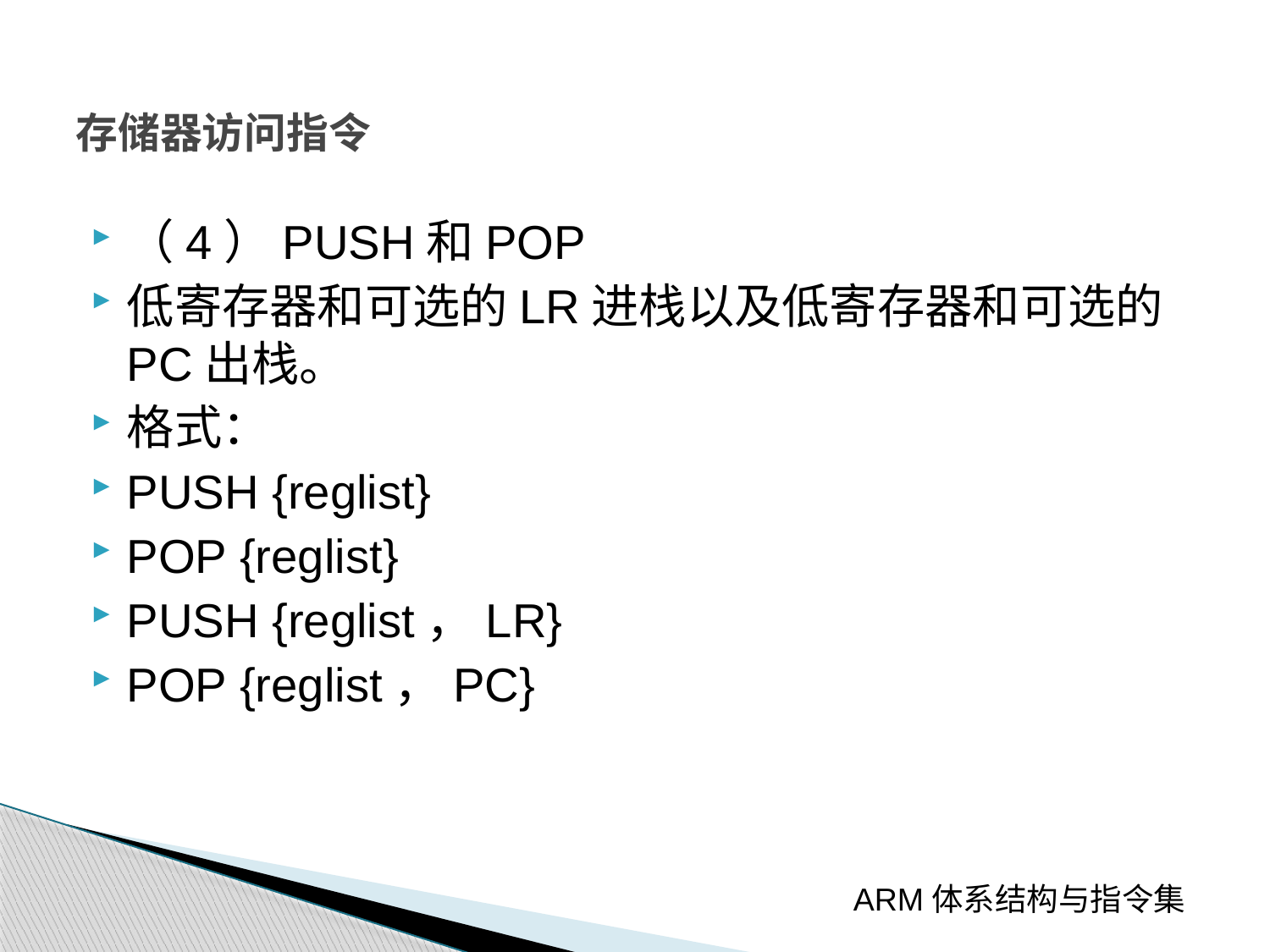

# 存储器访问指令
（4）PUSH和POP
低寄存器和可选的LR进栈以及低寄存器和可选的PC出栈。
格式：
PUSH {reglist}
POP {reglist}
PUSH {reglist，LR}
POP {reglist，PC}

            ARM体系结构与指令集